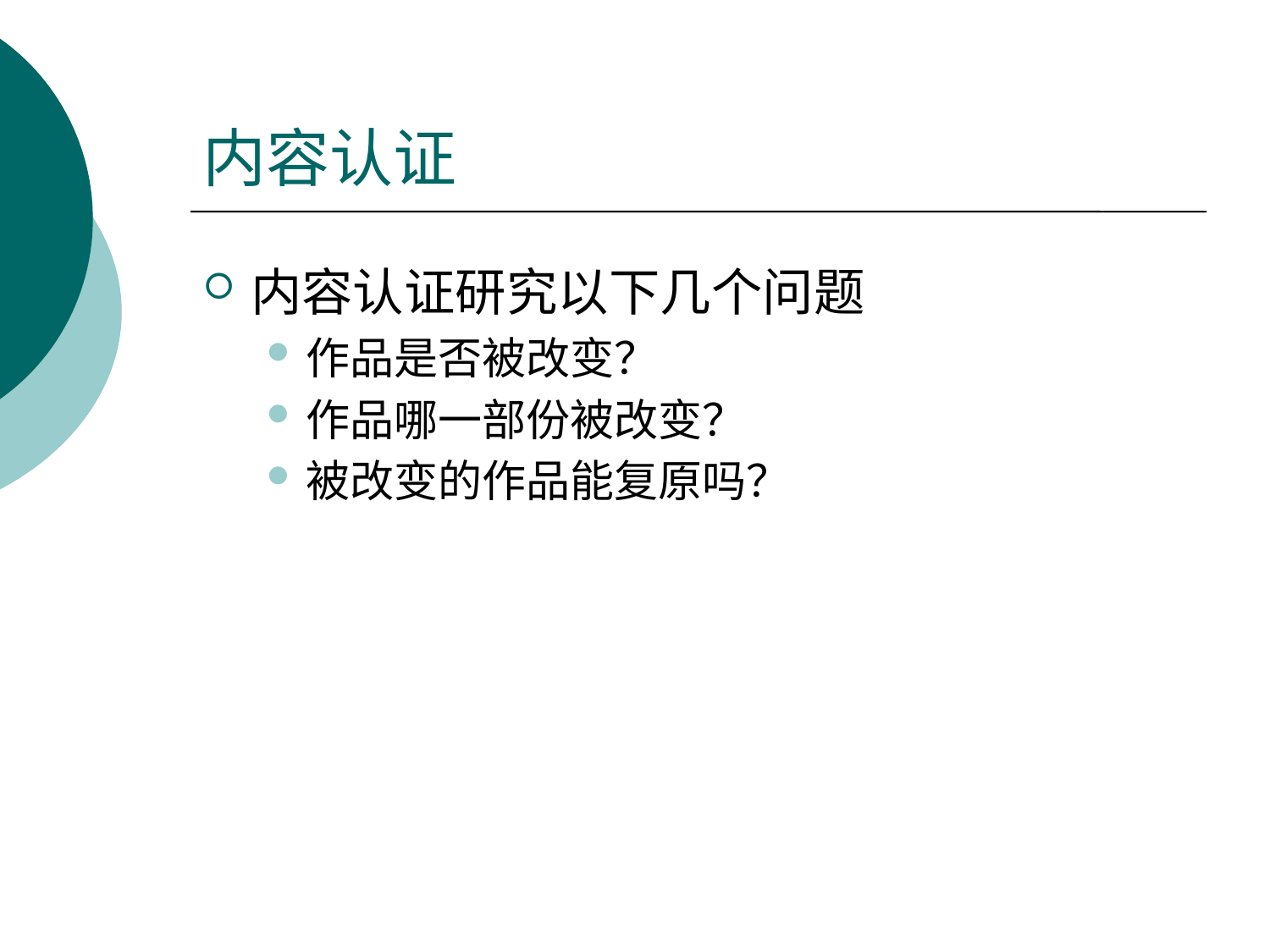

# 内容认证
内容认证研究以下几个问题
作品是否被改变？
作品哪一部份被改变？
被改变的作品能复原吗？